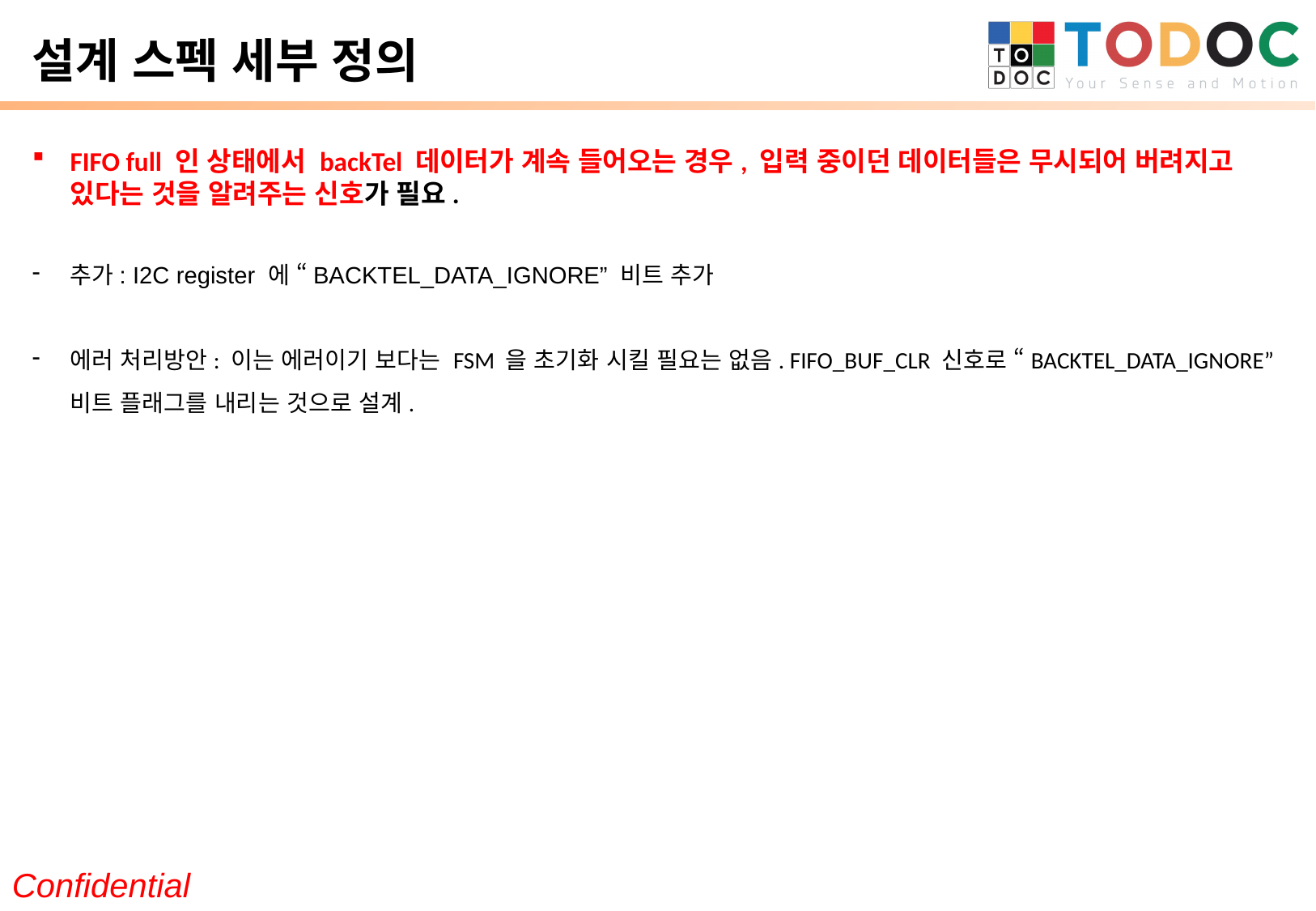

# 설계 스펙 세부 정의
FIFO full 인 상태에서 backTel 데이터가 계속 들어오는 경우, 입력 중이던 데이터들은 무시되어 버려지고 있다는 것을 알려주는 신호가 필요.
추가: I2C register 에 “BACKTEL_DATA_IGNORE” 비트 추가

에러 처리방안: 이는 에러이기 보다는 FSM 을 초기화 시킬 필요는 없음. FIFO_BUF_CLR 신호로 “BACKTEL_DATA_IGNORE” 비트 플래그를 내리는 것으로 설계.